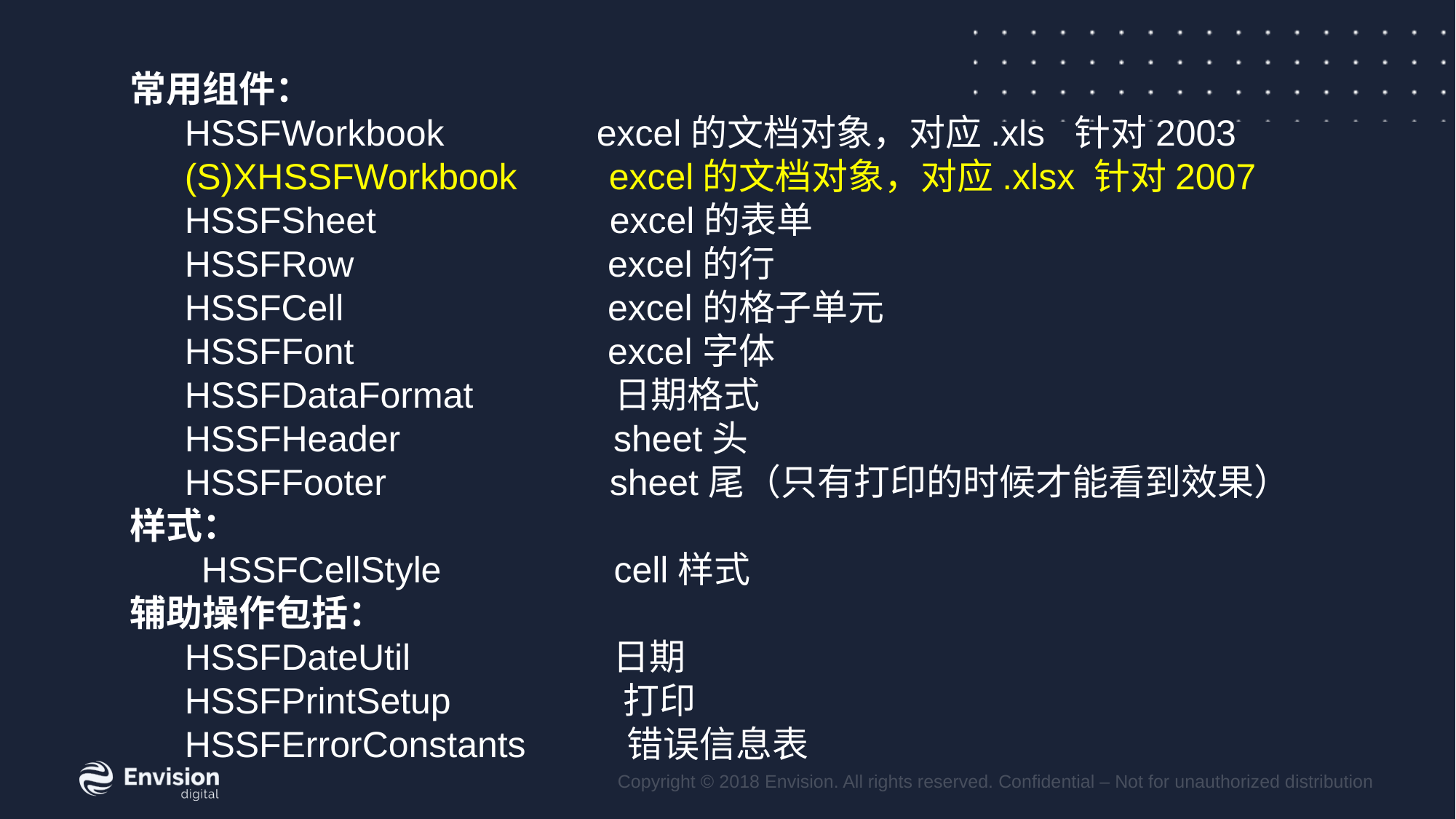

常用组件：
HSSFWorkbook               excel的文档对象，对应.xls  针对2003
(S)XHSSFWorkbook         excel的文档对象，对应.xlsx 针对2007
HSSFSheet                       excel的表单
HSSFRow                         excel的行
HSSFCell                          excel的格子单元
HSSFFont                         excel字体
HSSFDataFormat             日期格式
HSSFHeader                     sheet头
HSSFFooter                      sheet尾（只有打印的时候才能看到效果）
样式：
       HSSFCellStyle                 cell样式
辅助操作包括：
HSSFDateUtil                   日期
HSSFPrintSetup                打印
HSSFErrorConstants         错误信息表